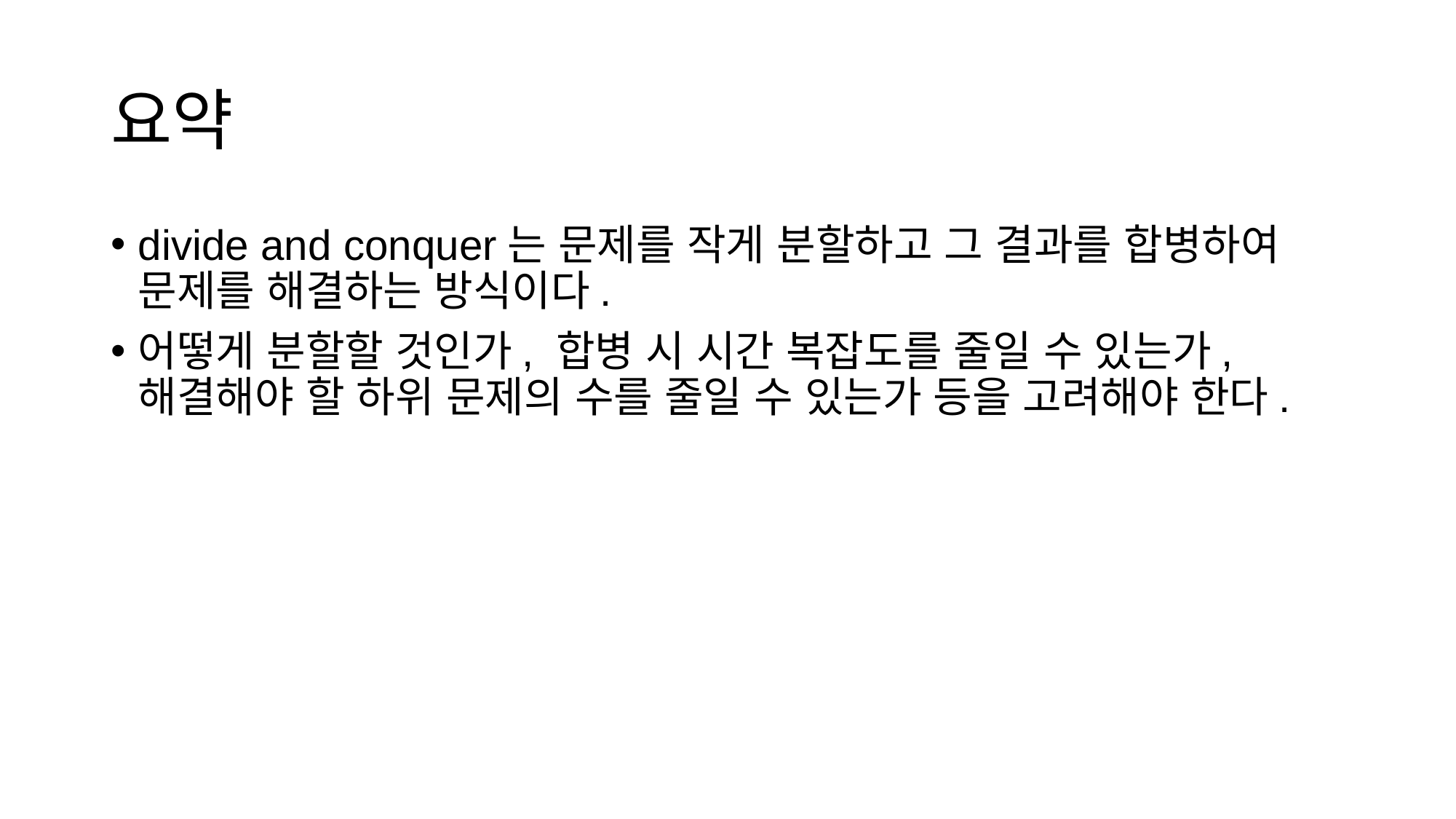

요약
divide and conquer는 문제를 작게 분할하고 그 결과를 합병하여 문제를 해결하는 방식이다.
어떻게 분할할 것인가, 합병 시 시간 복잡도를 줄일 수 있는가, 해결해야 할 하위 문제의 수를 줄일 수 있는가 등을 고려해야 한다.